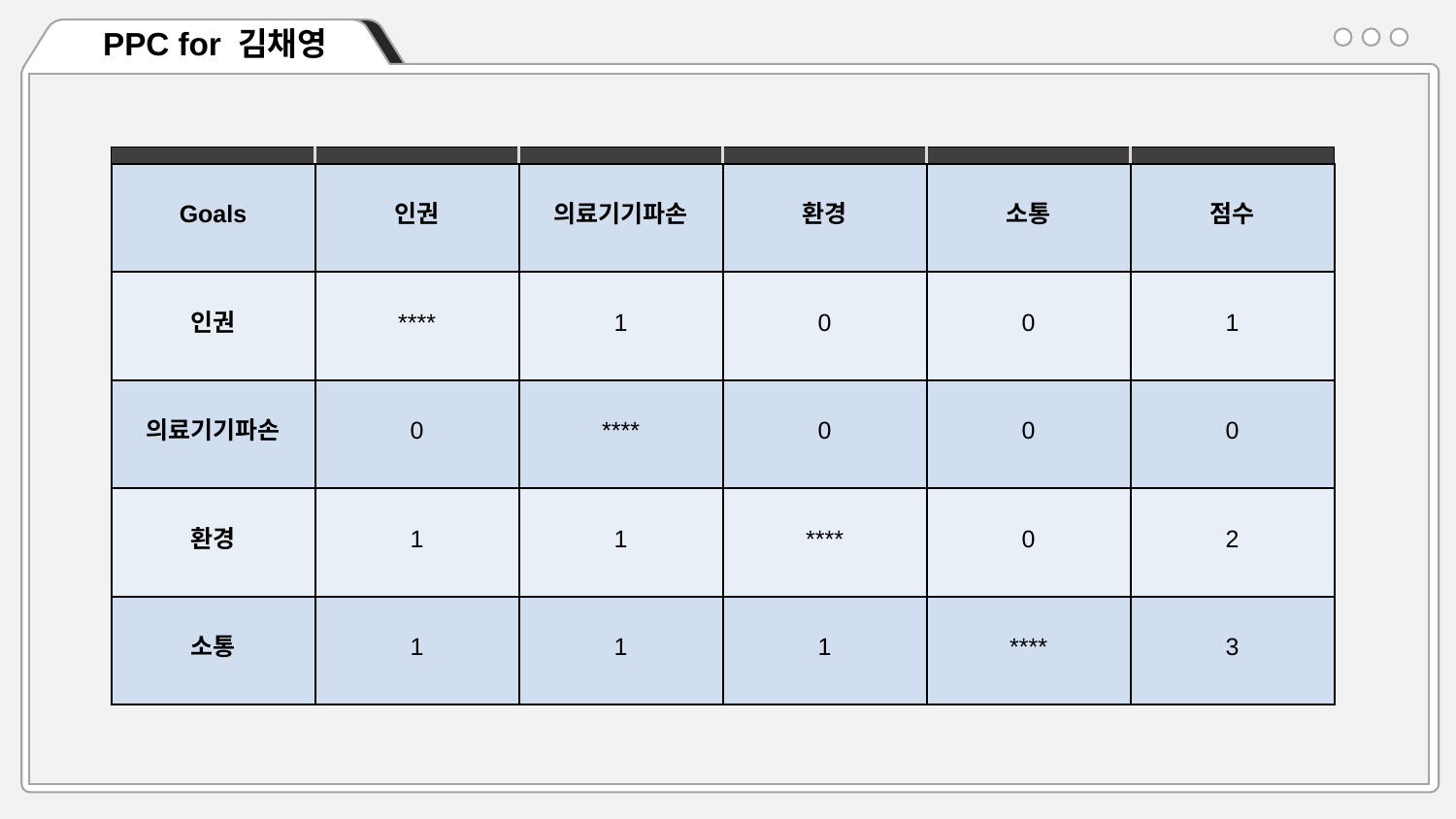

PPC for 김채영

|  |  |  |  |  |  |
| --- | --- | --- | --- | --- | --- |
| Goals | 인권 | 의료기기파손 | 환경 | 소통 | 점수 |
| 인권 | \*\*\*\* | 1 | 0 | 0 | 1 |
| 의료기기파손 | 0 | \*\*\*\* | 0 | 0 | 0 |
| 환경 | 1 | 1 | \*\*\*\* | 0 | 2 |
| 소통 | 1 | 1 | 1 | \*\*\*\* | 3 |